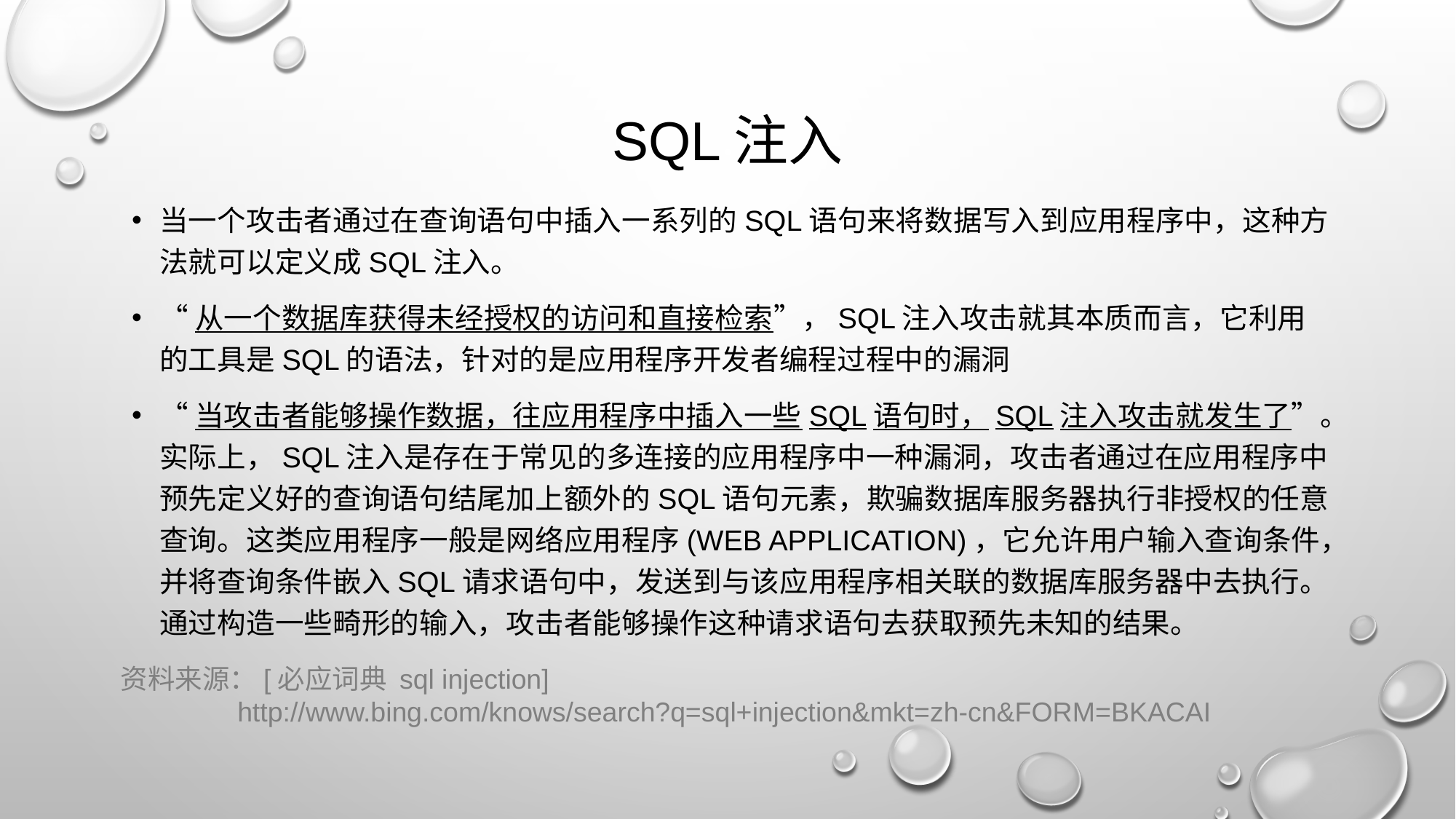

# SQL注入
当一个攻击者通过在查询语句中插入一系列的SQL语句来将数据写入到应用程序中，这种方法就可以定义成SQL注入。
“从一个数据库获得未经授权的访问和直接检索”，SQL注入攻击就其本质而言，它利用的工具是SQL的语法，针对的是应用程序开发者编程过程中的漏洞
“当攻击者能够操作数据，往应用程序中插入一些SQL语句时，SQL注入攻击就发生了”。实际上，SQL注入是存在于常见的多连接的应用程序中一种漏洞，攻击者通过在应用程序中预先定义好的查询语句结尾加上额外的SQL语句元素，欺骗数据库服务器执行非授权的任意查询。这类应用程序一般是网络应用程序(Web Application)，它允许用户输入查询条件，并将查询条件嵌入SQL请求语句中，发送到与该应用程序相关联的数据库服务器中去执行。通过构造一些畸形的输入，攻击者能够操作这种请求语句去获取预先未知的结果。

资料来源：[必应词典 sql injection]
	 http://www.bing.com/knows/search?q=sql+injection&mkt=zh-cn&FORM=BKACAI